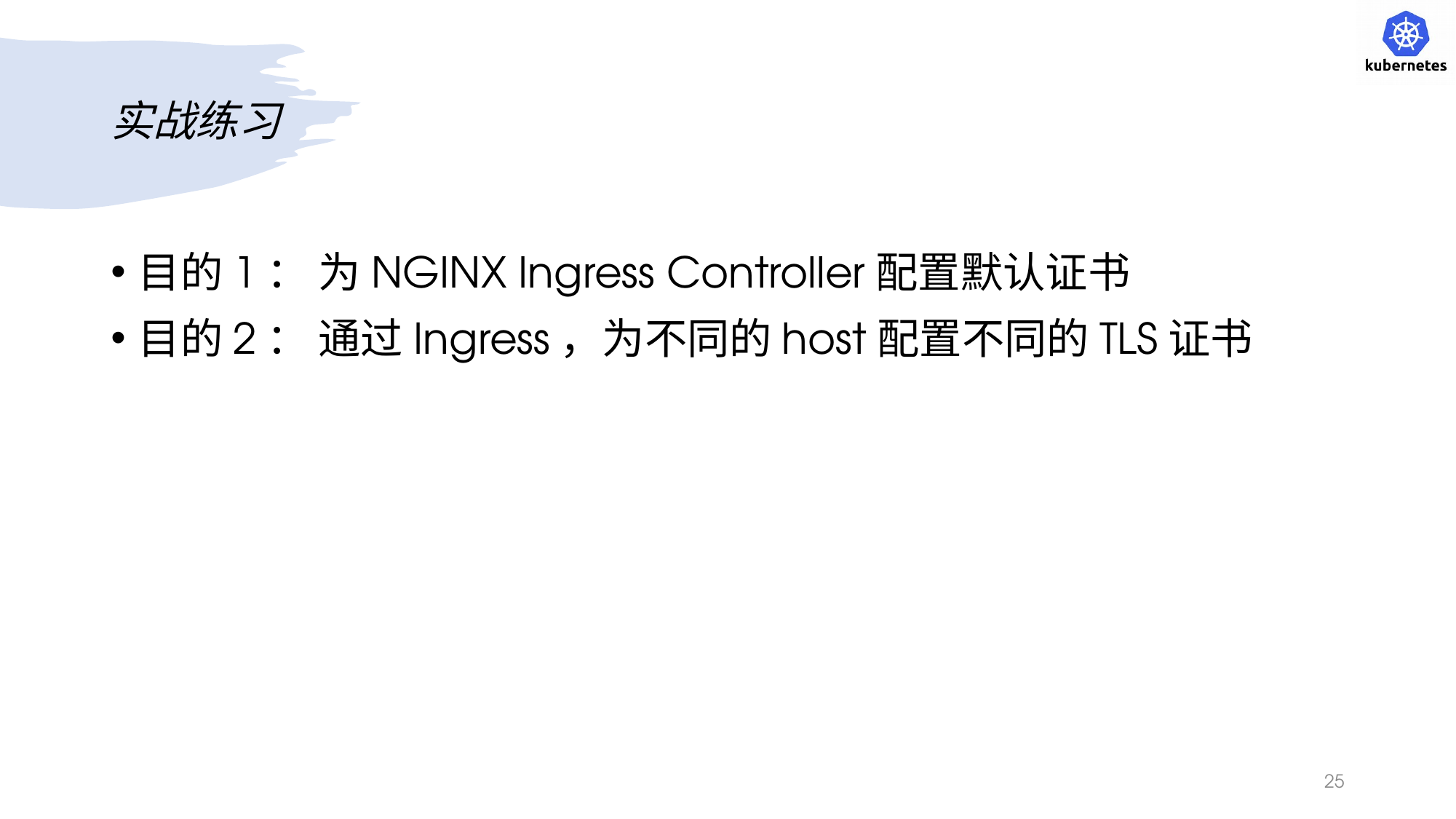

# 实战练习
目的1： 为NGINX Ingress Controller配置默认证书
目的2： 通过Ingress，为不同的host配置不同的TLS证书
25